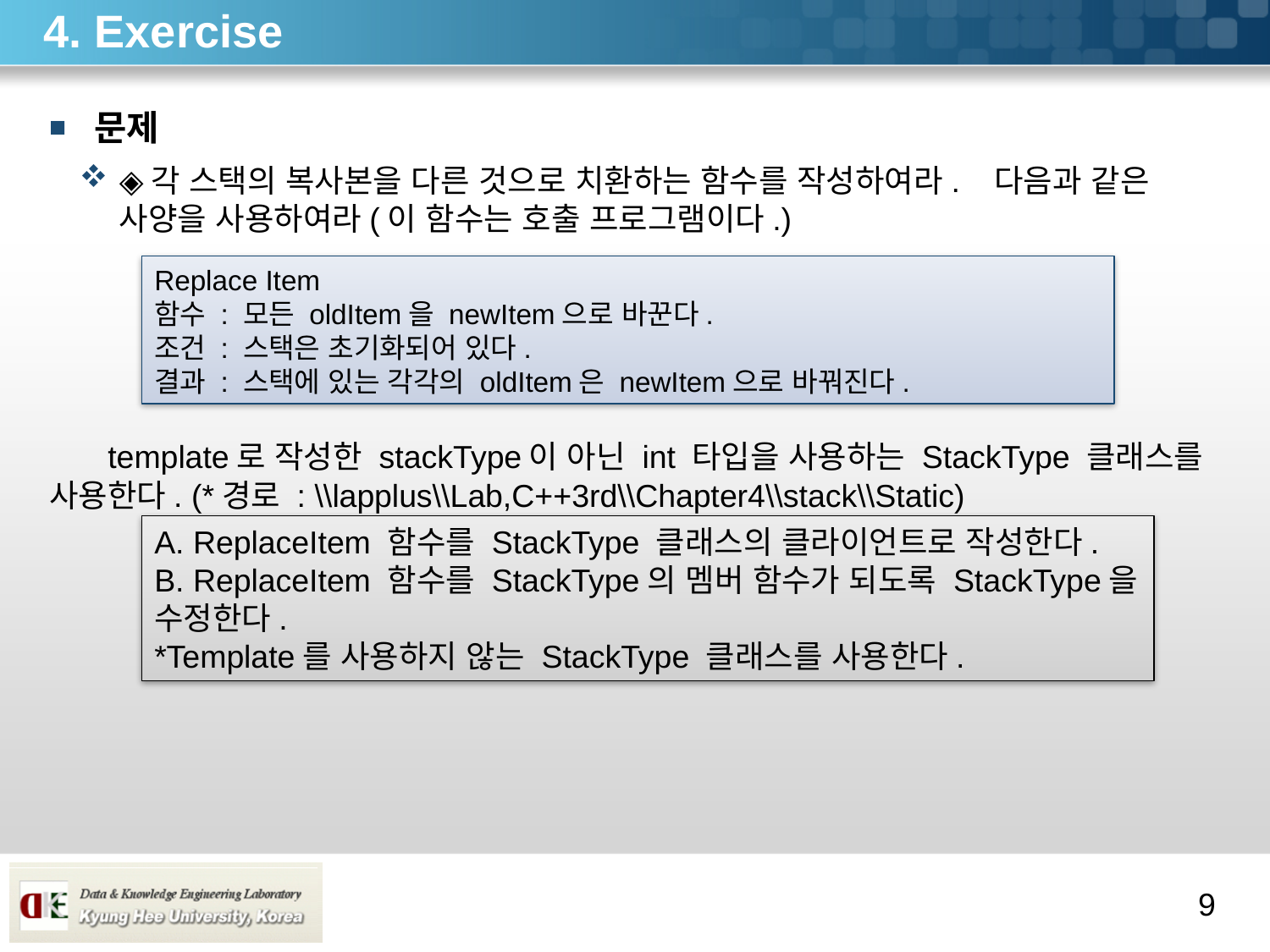

# 4. Exercise
문제
◈각 스택의 복사본을 다른 것으로 치환하는 함수를 작성하여라.   다음과 같은 사양을 사용하여라(이 함수는 호출 프로그램이다.)

      template로 작성한 stackType이 아닌 int 타입을 사용하는 StackType 클래스를 사용한다. (*경로 : \\lapplus\\Lab,C++3rd\\Chapter4\\stack\\Static)
Replace Item
함수 : 모든 oldItem을 newItem으로 바꾼다.
조건 : 스택은 초기화되어 있다.
결과 : 스택에 있는 각각의 oldItem은 newItem으로 바꿔진다.
A. ReplaceItem 함수를 StackType 클래스의 클라이언트로 작성한다.
B. ReplaceItem 함수를 StackType의 멤버 함수가 되도록 StackType을 수정한다.
*Template를 사용하지 않는 StackType 클래스를 사용한다.